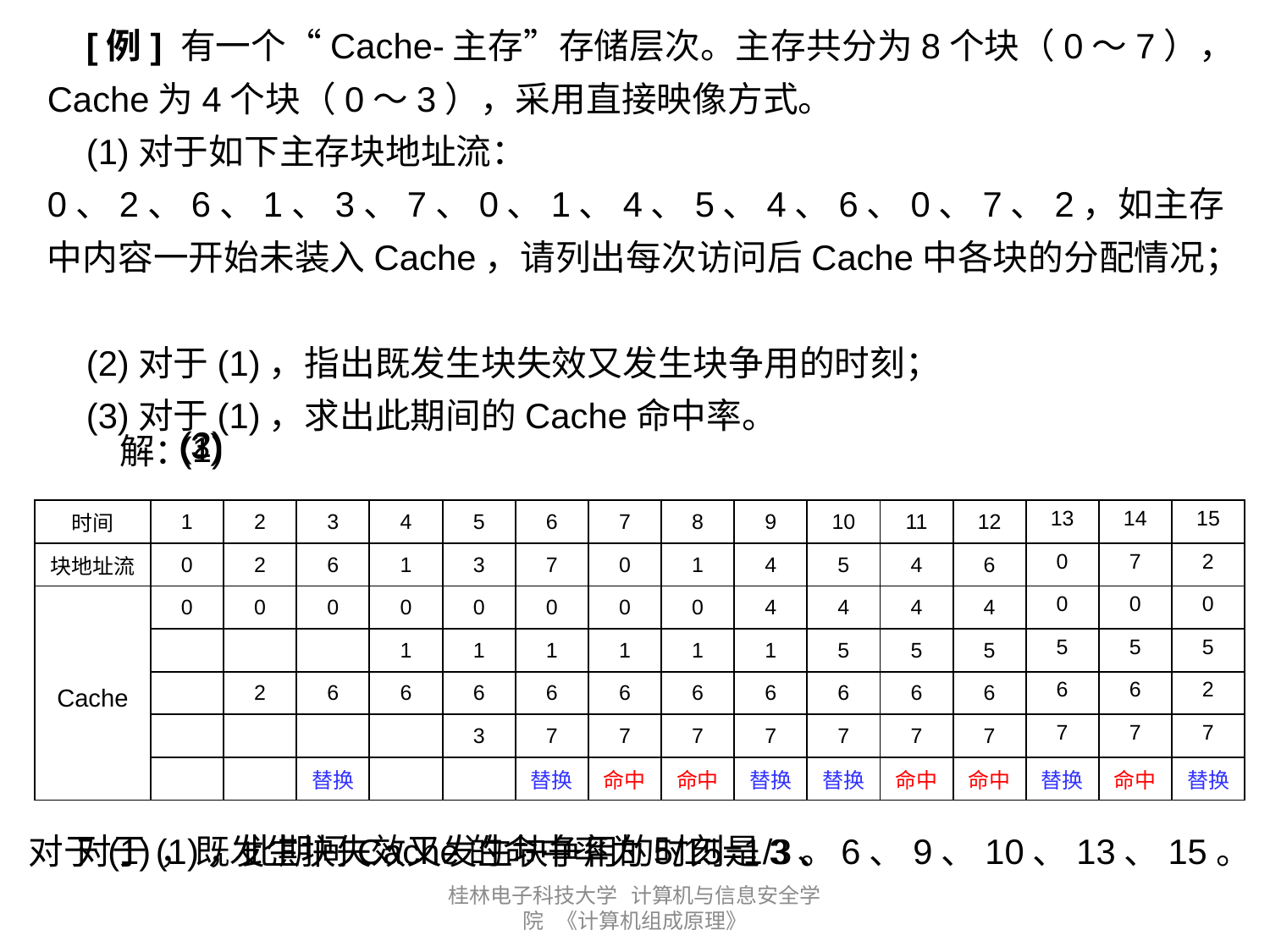

[例] 有一个“Cache-主存”存储层次。主存共分为8个块（0～7），Cache为4个块（0～3），采用直接映像方式。
    (1)对于如下主存块地址流：0、2、6、1、3、7、0、1、4、5、4、6、0、7、2，如主存中内容一开始未装入Cache，请列出每次访问后Cache中各块的分配情况；
    (2)对于(1)，指出既发生块失效又发生块争用的时刻；
    (3)对于(1)，求出此期间的Cache命中率。
(2)
(3)
(1)
解：
| 时间 | 1 | 2 | 3 | 4 | 5 | 6 | 7 | 8 | 9 | 10 | 11 | 12 | 13 | 14 | 15 |
| --- | --- | --- | --- | --- | --- | --- | --- | --- | --- | --- | --- | --- | --- | --- | --- |
| 块地址流 | 0 | 2 | 6 | 1 | 3 | 7 | 0 | 1 | 4 | 5 | 4 | 6 | 0 | 7 | 2 |
| Cache | 0 | 0 | 0 | 0 | 0 | 0 | 0 | 0 | 4 | 4 | 4 | 4 | 0 | 0 | 0 |
|  |  |  |  | 1 | 1 | 1 | 1 | 1 | 1 | 5 | 5 | 5 | 5 | 5 | 5 |
|  |  | 2 | 6 | 6 | 6 | 6 | 6 | 6 | 6 | 6 | 6 | 6 | 6 | 6 | 2 |
|  |  |  |  |  | 3 | 7 | 7 | 7 | 7 | 7 | 7 | 7 | 7 | 7 | 7 |
|  |  |  | 替换 |  |  | 替换 | 命中 | 命中 | 替换 | 替换 | 命中 | 命中 | 替换 | 命中 | 替换 |
对于(1)，既发生块失效又发生块争用的时刻是3、6、9、10、13、15。
对于(1)，此期间Cache的命中率为5/15=1/3。

桂林电子科技大学  计算机与信息安全学院  《计算机组成原理》
19